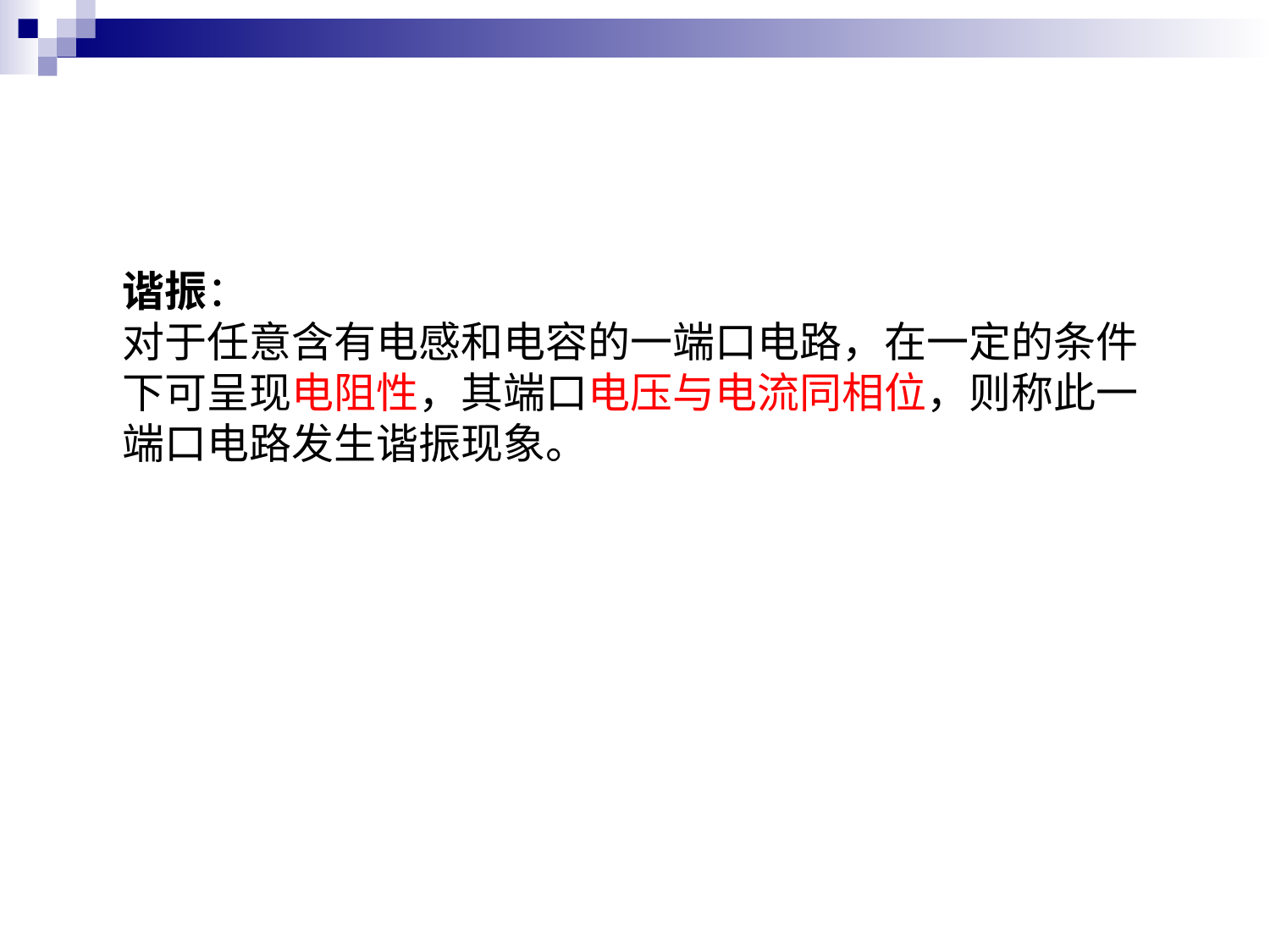

谐振：
对于任意含有电感和电容的一端口电路，在一定的条件下可呈现电阻性，其端口电压与电流同相位，则称此一端口电路发生谐振现象。